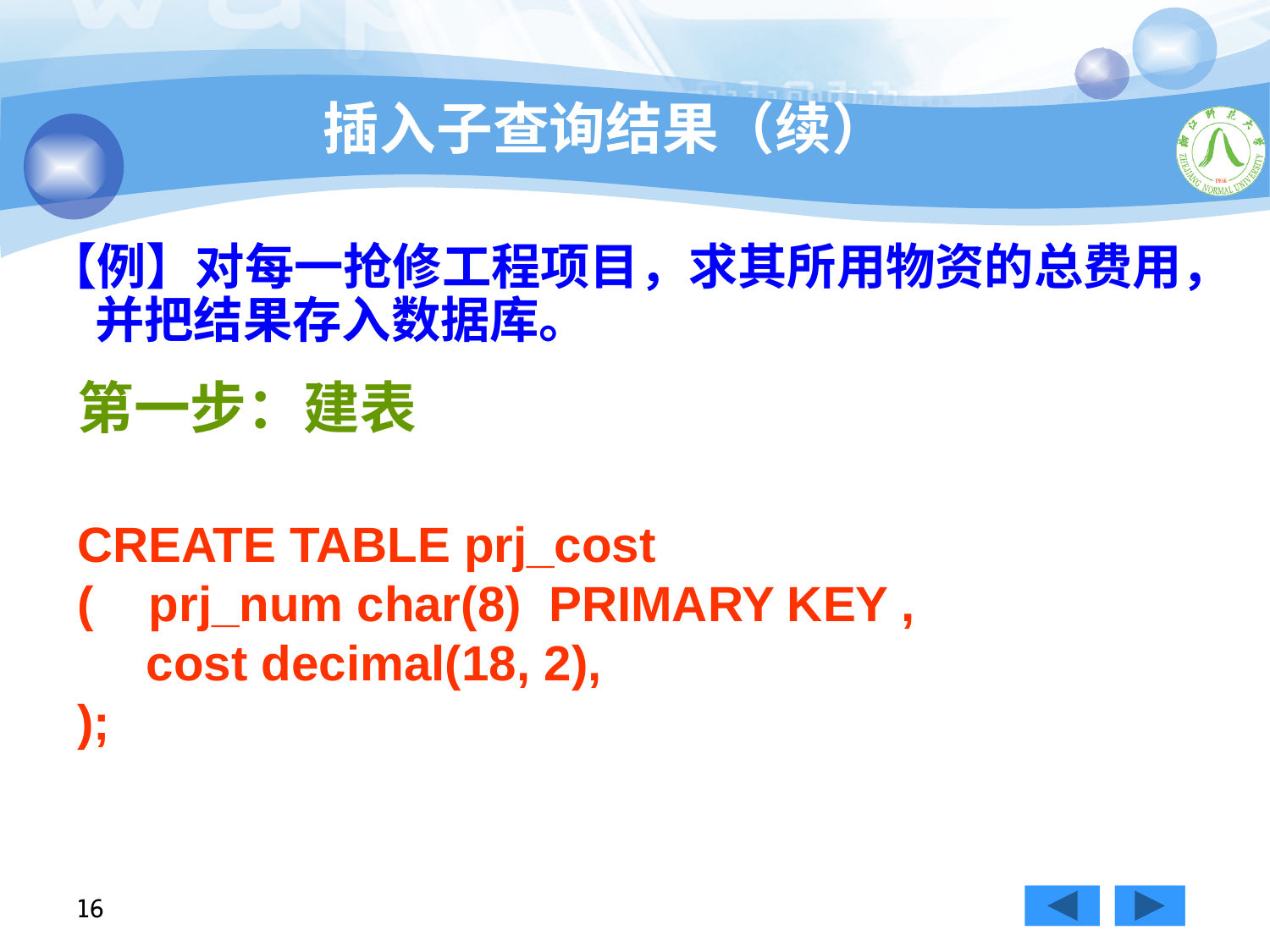

# 插入子查询结果（续）
【例】对每一抢修工程项目，求其所用物资的总费用，并把结果存入数据库。
第一步：建表

CREATE TABLE prj_cost
(    prj_num char(8)  PRIMARY KEY ,
     cost decimal(18, 2),
);
16